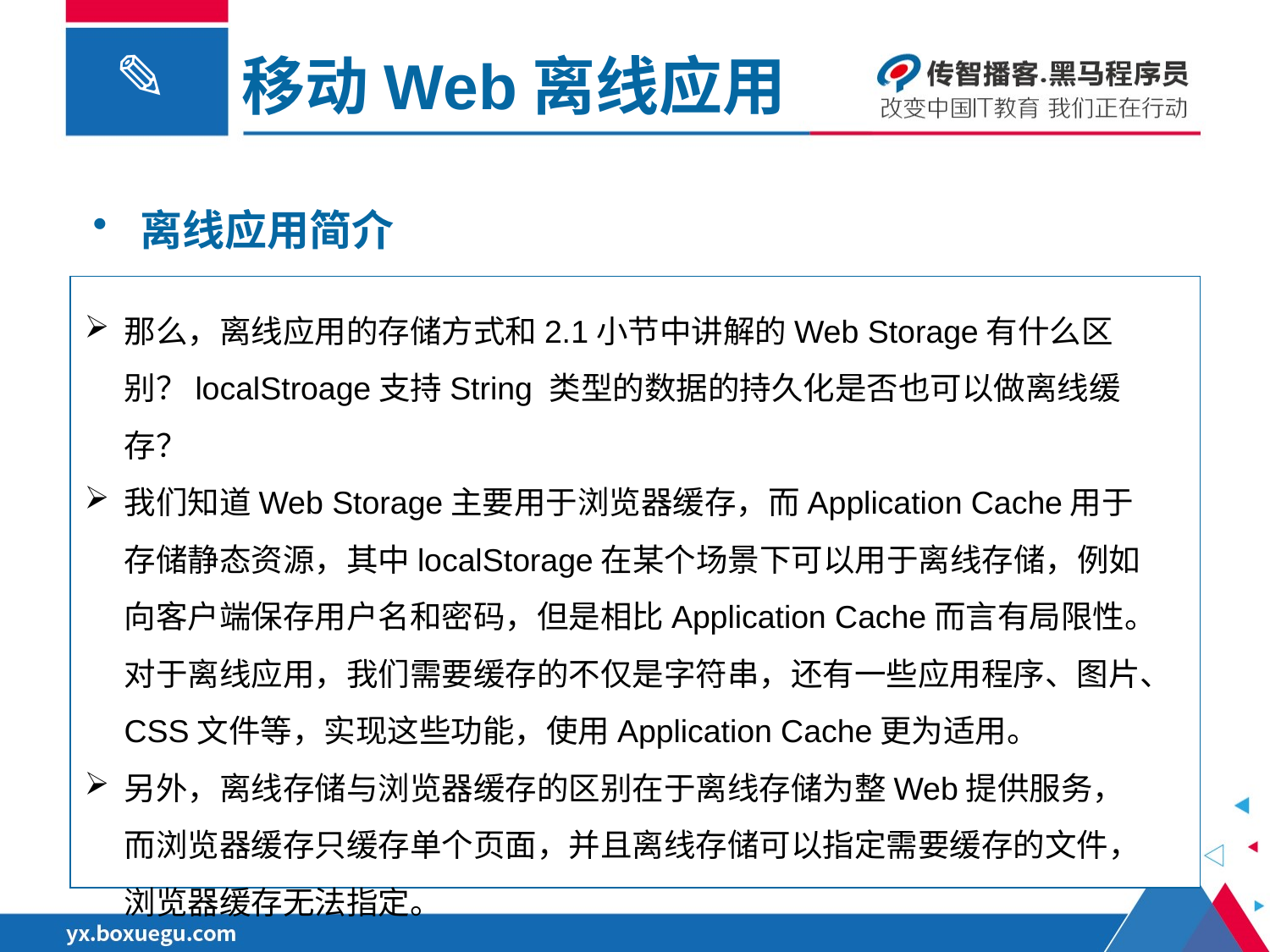

移动Web离线应用
离线应用简介

那么，离线应用的存储方式和2.1小节中讲解的Web Storage有什么区别？localStroage支持String 类型的数据的持久化是否也可以做离线缓存？
我们知道Web Storage主要用于浏览器缓存，而Application Cache用于存储静态资源，其中localStorage在某个场景下可以用于离线存储，例如向客户端保存用户名和密码，但是相比Application Cache而言有局限性。对于离线应用，我们需要缓存的不仅是字符串，还有一些应用程序、图片、CSS文件等，实现这些功能，使用Application Cache更为适用。
另外，离线存储与浏览器缓存的区别在于离线存储为整Web提供服务，而浏览器缓存只缓存单个页面，并且离线存储可以指定需要缓存的文件，浏览器缓存无法指定。